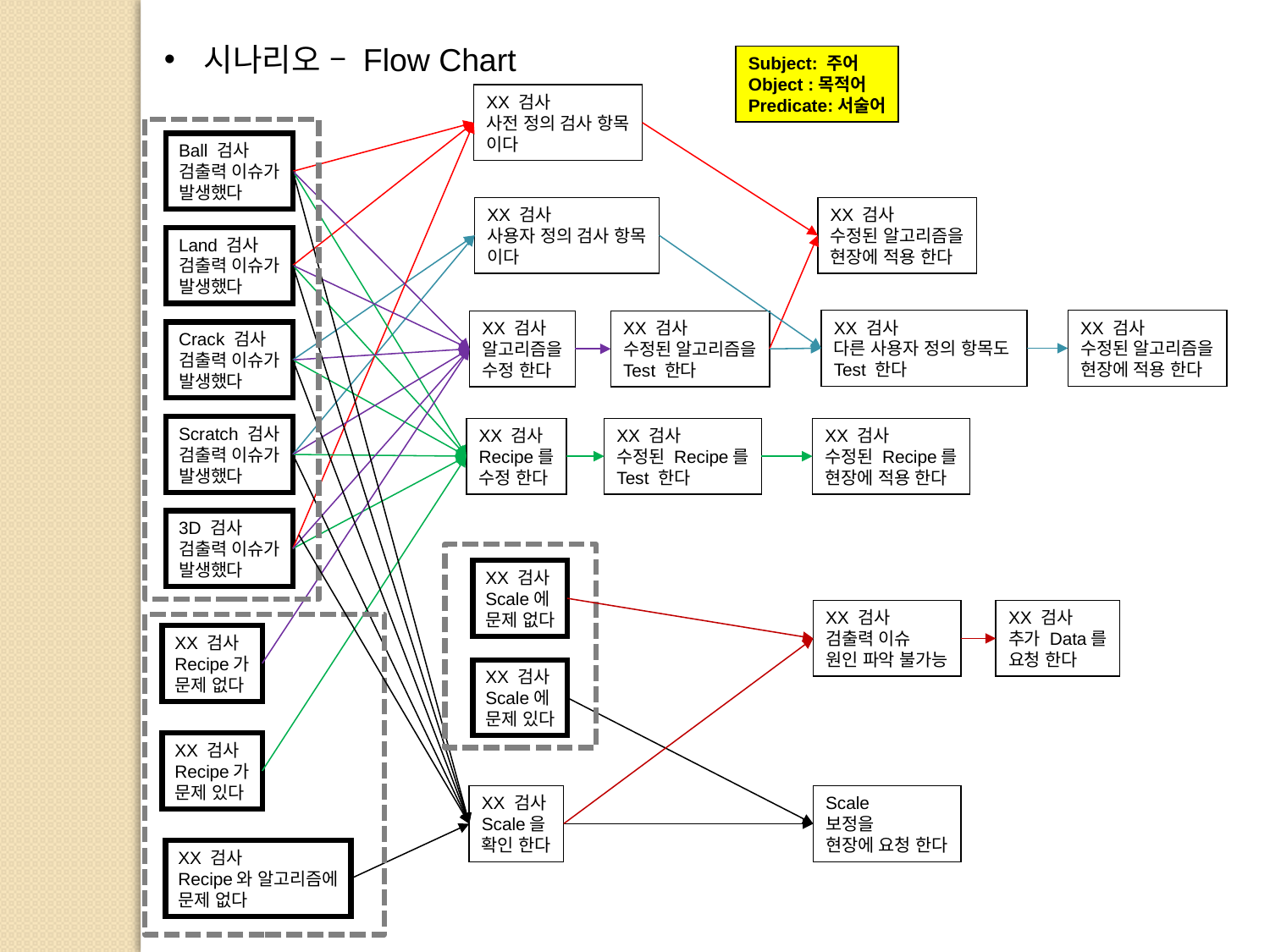

시나리오 – Flow Chart
Subject: 주어
Object :목적어
Predicate:서술어
XX 검사
사전 정의 검사 항목
이다

Ball 검사
검출력 이슈가
발생했다
XX 검사
사용자 정의 검사 항목
이다
XX 검사
수정된 알고리즘을
현장에 적용 한다
Land 검사
검출력 이슈가
발생했다
XX 검사
다른 사용자 정의 항목도
Test 한다
XX 검사
수정된 알고리즘을
현장에 적용 한다
XX 검사
알고리즘을
수정 한다
XX 검사
수정된 알고리즘을
Test 한다
Crack 검사
검출력 이슈가
발생했다
Scratch 검사
검출력 이슈가
발생했다
XX 검사
Recipe를
수정 한다
XX 검사
수정된 Recipe를
Test 한다
XX 검사
수정된 Recipe를
현장에 적용 한다
3D 검사
검출력 이슈가
발생했다

XX 검사
Scale에
문제 없다
XX 검사
검출력 이슈
원인 파악 불가능
XX 검사
추가 Data를
요청 한다

XX 검사
Recipe가
문제 없다
XX 검사
Scale에
문제 있다
XX 검사
Recipe가
문제 있다
XX 검사
Scale을
확인 한다
Scale
보정을
현장에 요청 한다
XX 검사
Recipe와 알고리즘에
문제 없다